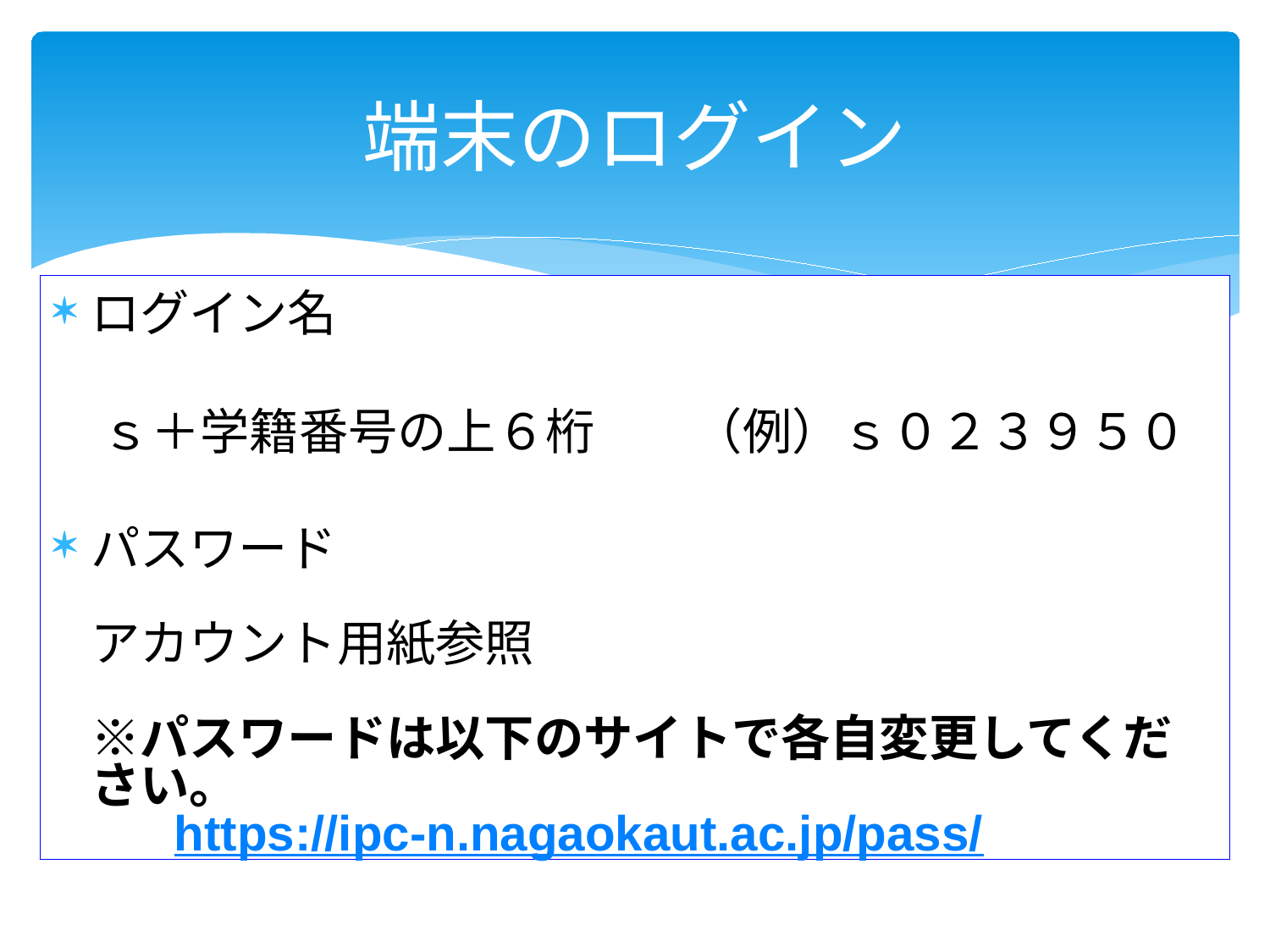

# 端末のログイン
ログイン名
 ｓ＋学籍番号の上６桁　　（例）ｓ０２３９５０
パスワード
　　　　　　　
アカウント用紙参照
※パスワードは以下のサイトで各自変更してください。
　  https://ipc-n.nagaokaut.ac.jp/pass/